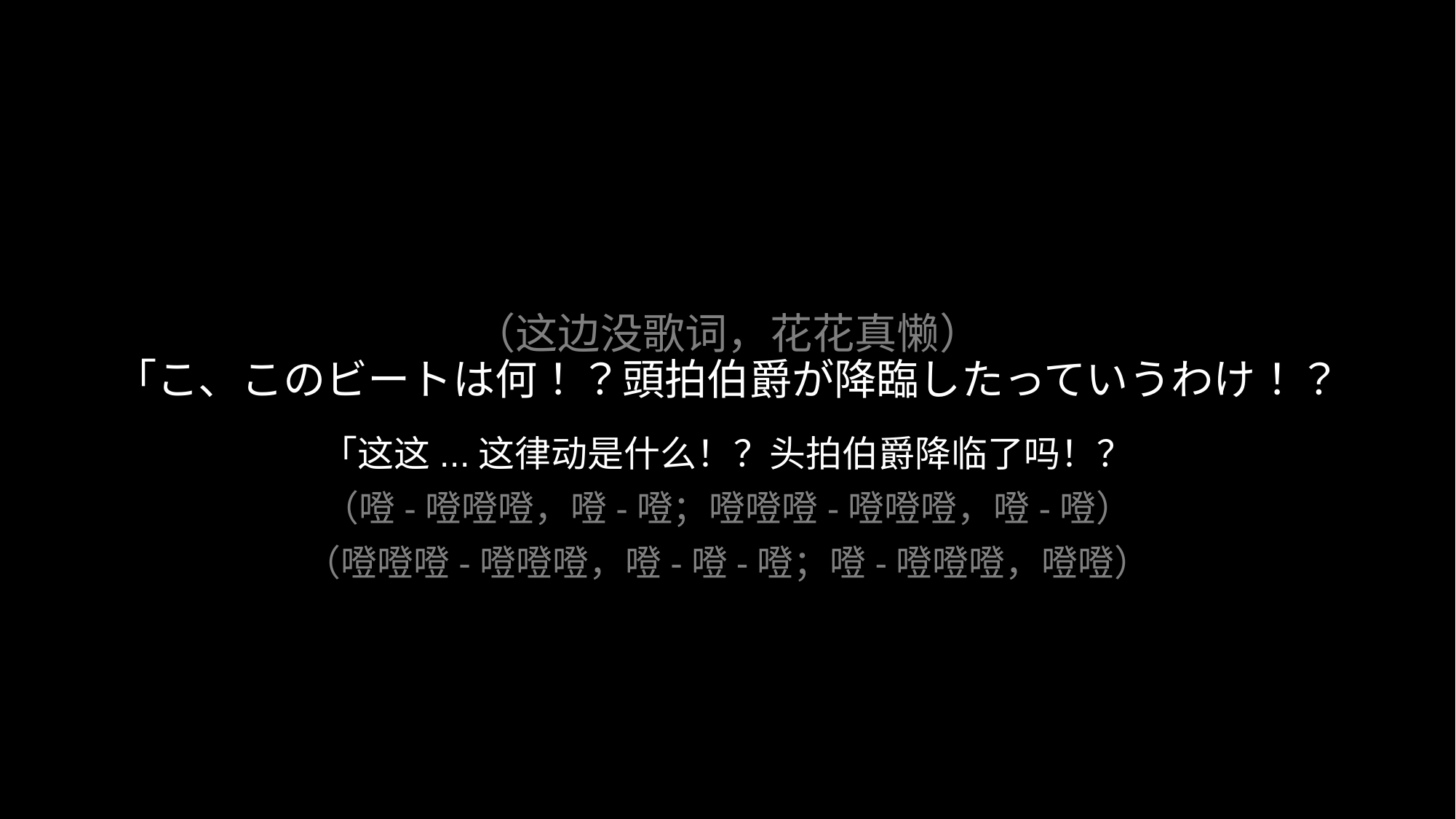

# （这边没歌词，花花真懒） 「こ、このビートは何！？頭拍伯爵が降臨したっていうわけ！？
「这这...这律动是什么！？头拍伯爵降临了吗！？
（噔-噔噔噔，噔-噔；噔噔噔-噔噔噔，噔-噔）
（噔噔噔-噔噔噔，噔-噔-噔；噔-噔噔噔，噔噔）